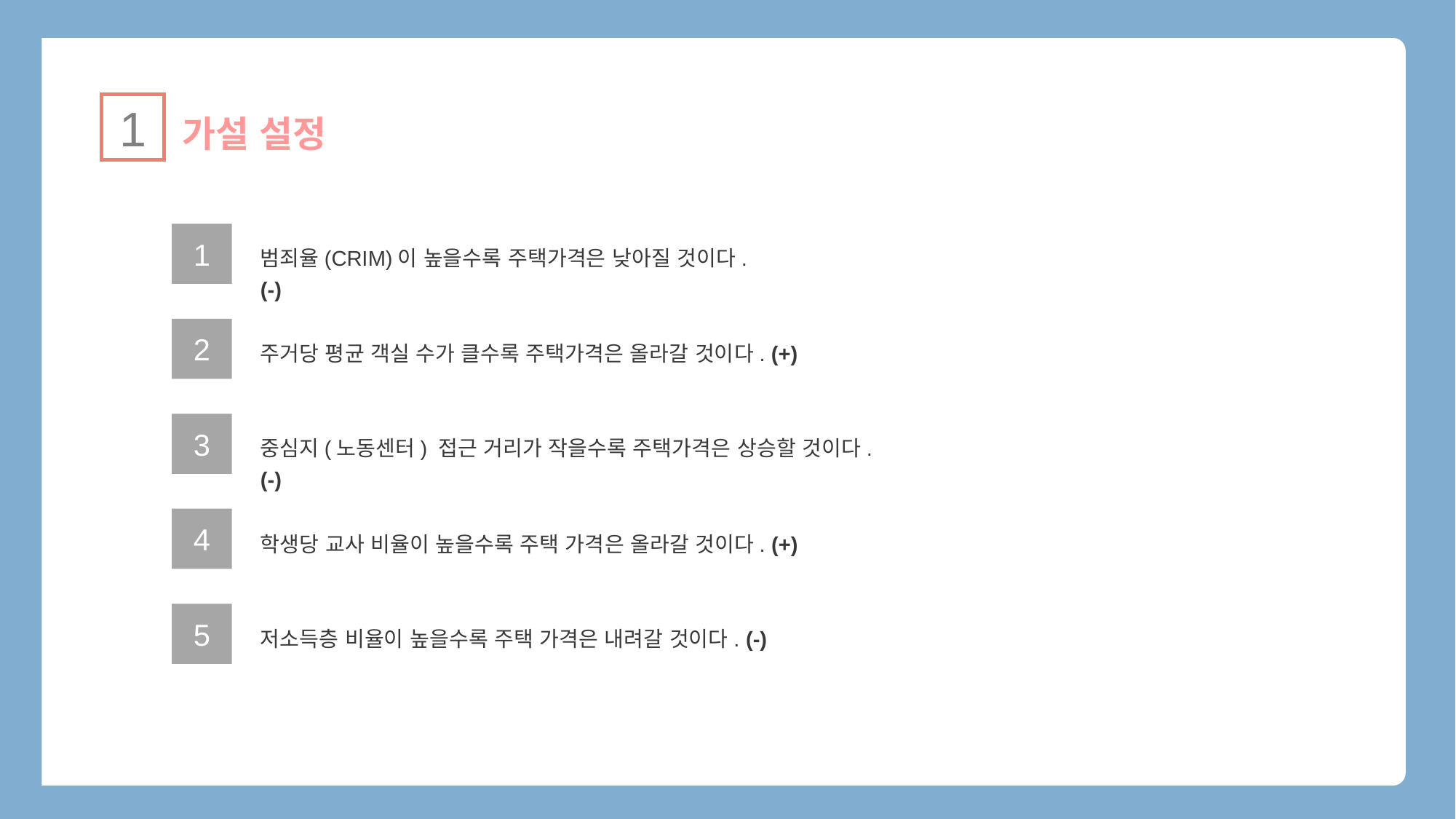

가설 설정
1
1
범죄율(CRIM)이 높을수록 주택가격은 낮아질 것이다. (-)
2
주거당 평균 객실 수가 클수록 주택가격은 올라갈 것이다. (+)
3
중심지(노동센터) 접근 거리가 작을수록 주택가격은 상승할 것이다. (-)
4
학생당 교사 비율이 높을수록 주택 가격은 올라갈 것이다. (+)
5
저소득층 비율이 높을수록 주택 가격은 내려갈 것이다. (-)